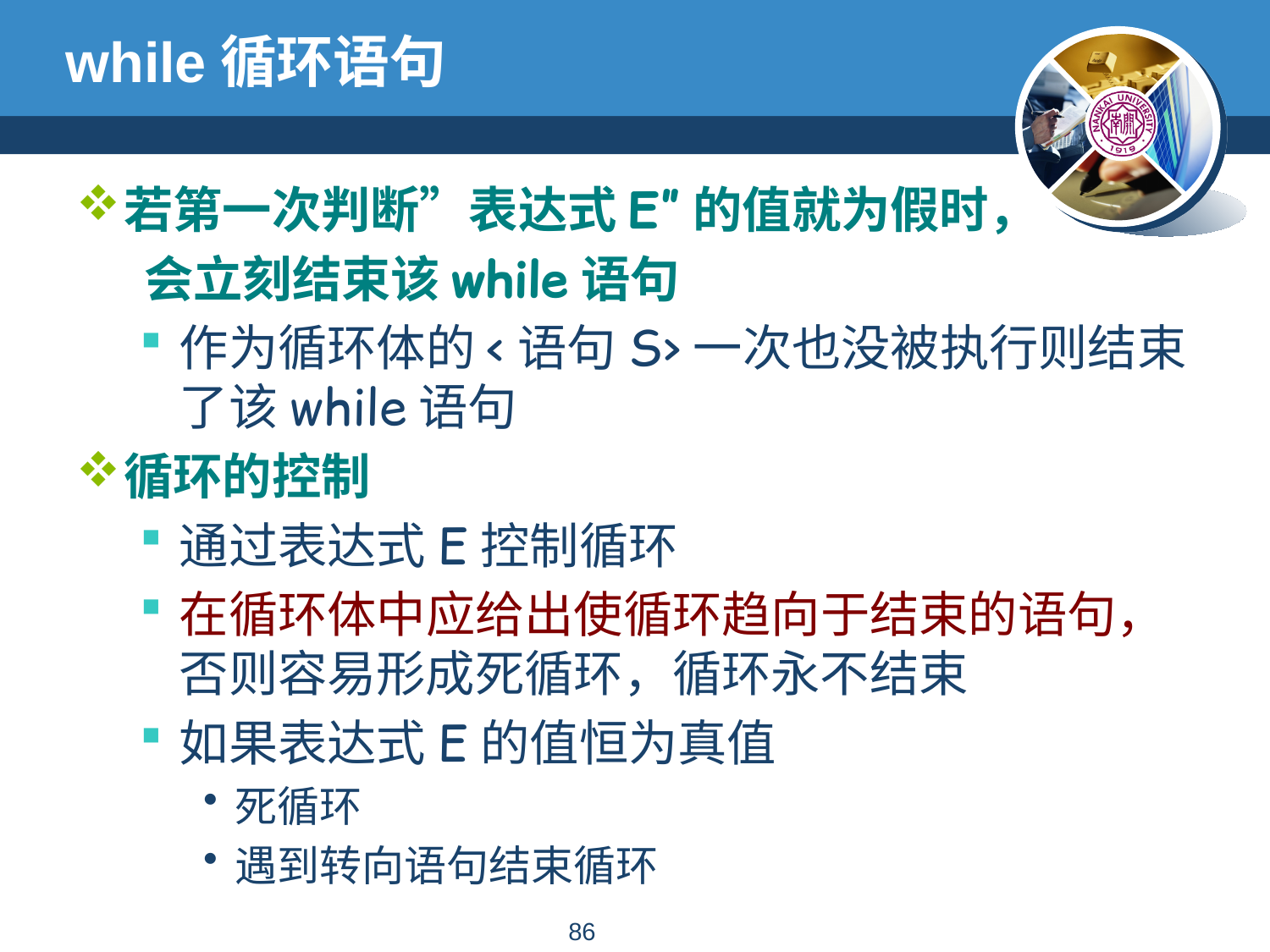

# while循环语句
若第一次判断”表达式E”的值就为假时，
     会立刻结束该while语句
作为循环体的<语句S>一次也没被执行则结束了该while语句
循环的控制
通过表达式E控制循环
在循环体中应给出使循环趋向于结束的语句，否则容易形成死循环，循环永不结束
如果表达式E的值恒为真值
死循环
遇到转向语句结束循环

86